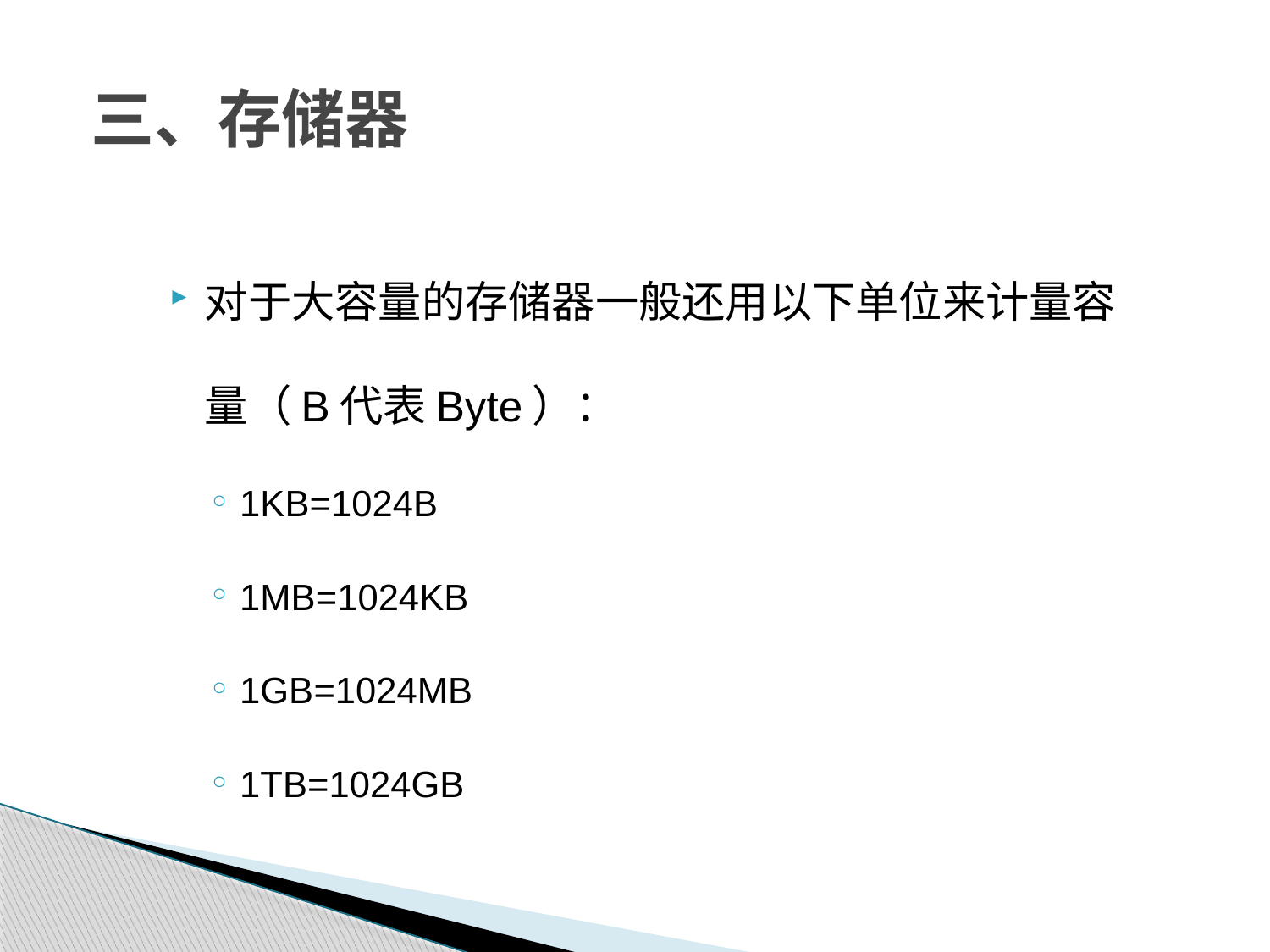

# 三、存储器
对于大容量的存储器一般还用以下单位来计量容量（B代表Byte）：
1KB=1024B
1MB=1024KB
1GB=1024MB
1TB=1024GB